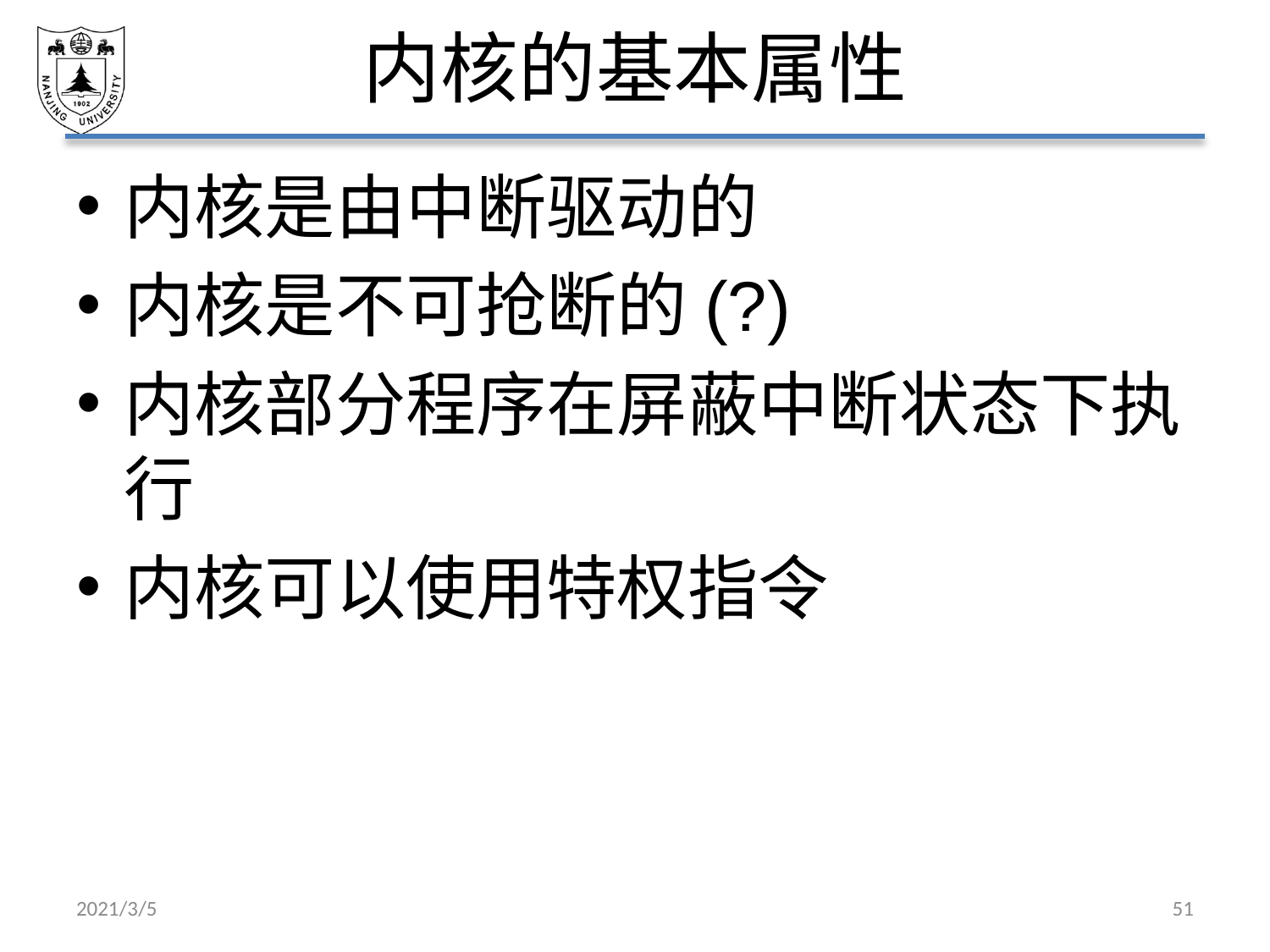

# 内核的基本属性
内核是由中断驱动的
内核是不可抢断的(?)
内核部分程序在屏蔽中断状态下执行
内核可以使用特权指令

2021/3/5
51